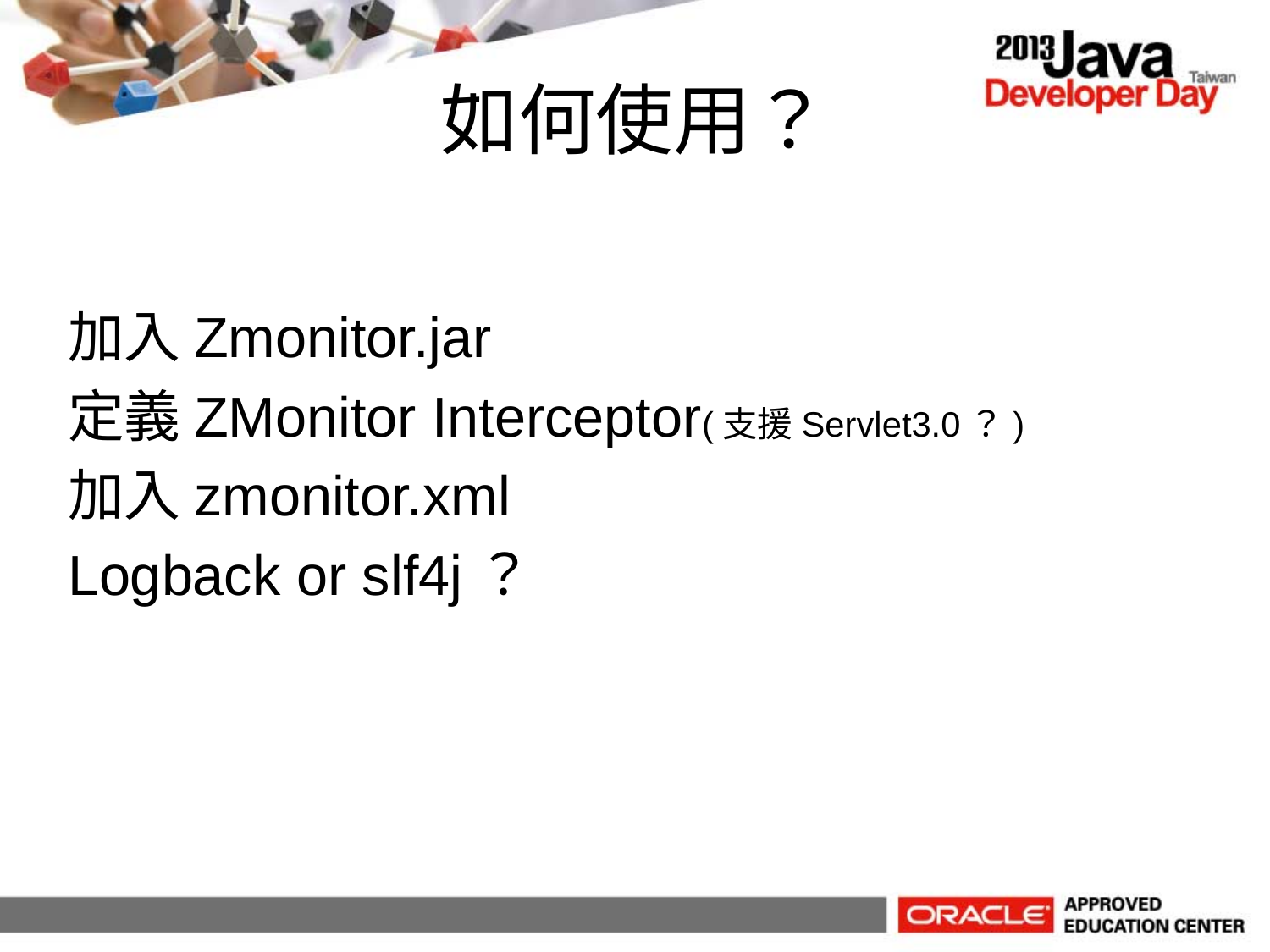

# 如何使用？

加入Zmonitor.jar
定義ZMonitor Interceptor(支援Servlet3.0？)
加入zmonitor.xml
Logback or slf4j？